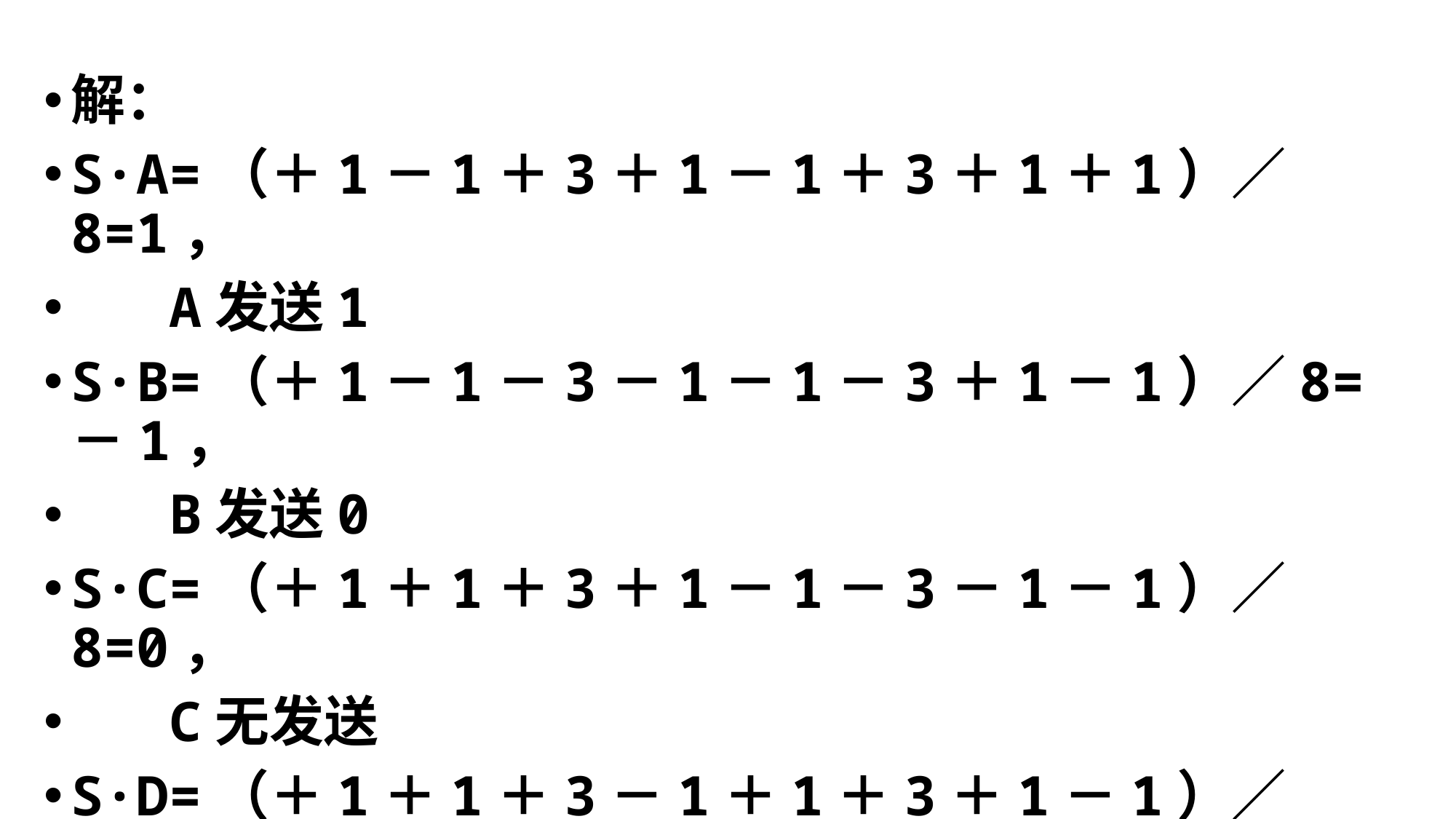

解：
S·A=（＋1－1＋3＋1－1＋3＋1＋1）／8=1，
   A发送1
S·B=（＋1－1－3－1－1－3＋1－1）／8=－1，
   B发送0
S·C=（＋1＋1＋3＋1－1－3－1－1）／8=0，
   C无发送
S·D=（＋1＋1＋3－1＋1＋3＋1－1）／8=1，
   D发送1